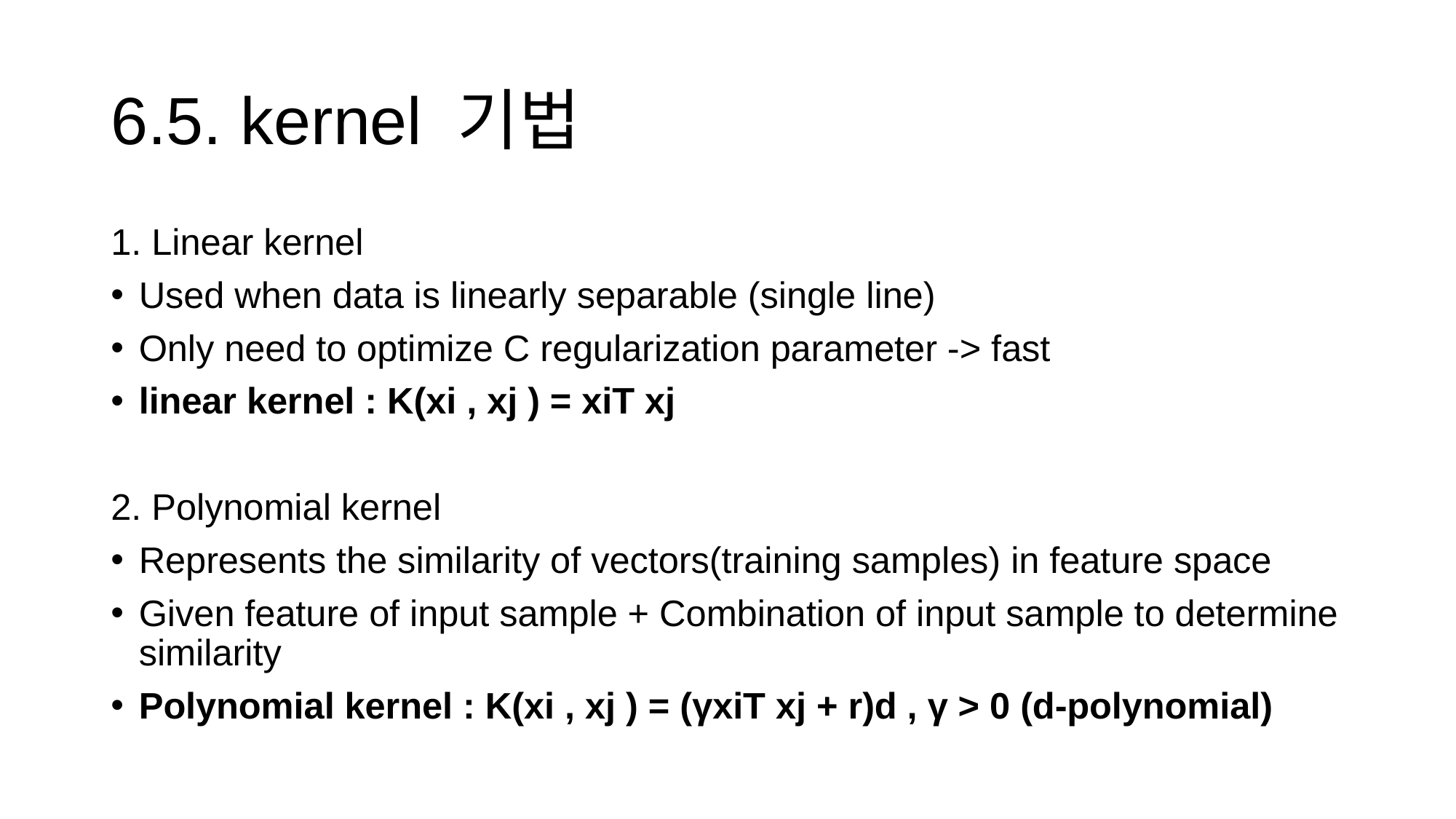

# 6.5. kernel 기법
1. Linear kernel
Used when data is linearly separable (single line)
Only need to optimize C regularization parameter -> fast
linear kernel : K(xi , xj ) = xiT xj

2. Polynomial kernel
Represents the similarity of vectors(training samples) in feature space
Given feature of input sample + Combination of input sample to determine similarity
Polynomial kernel : K(xi , xj ) = (γxiT xj + r)d , γ > 0 (d-polynomial)